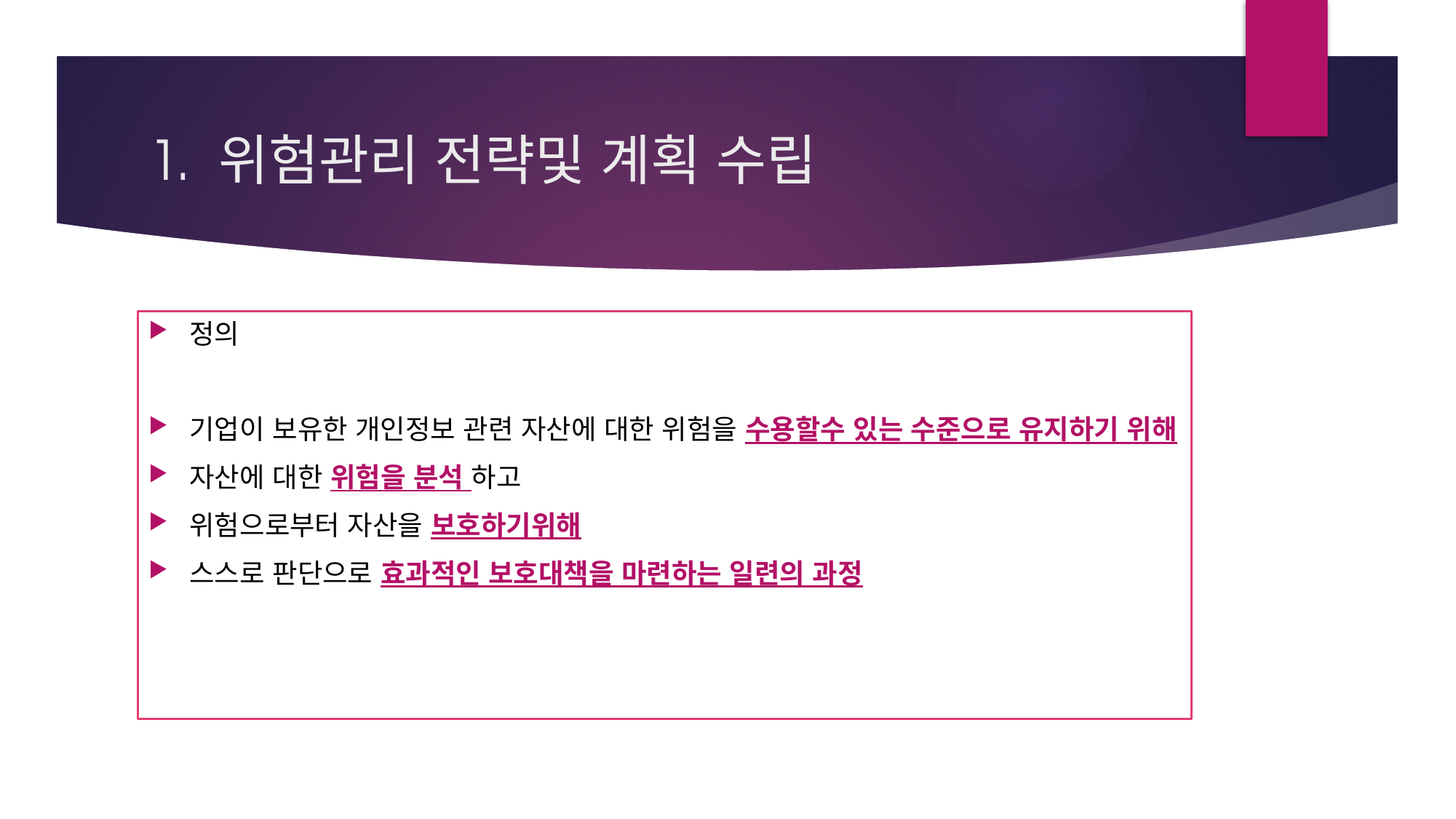

# 1. 위험관리 전략및 계획 수립
정의

기업이 보유한 개인정보 관련 자산에 대한 위험을 수용할수 있는 수준으로 유지하기 위해
자산에 대한 위험을 분석 하고
위험으로부터 자산을 보호하기위해
스스로 판단으로 효과적인 보호대책을 마련하는 일련의 과정